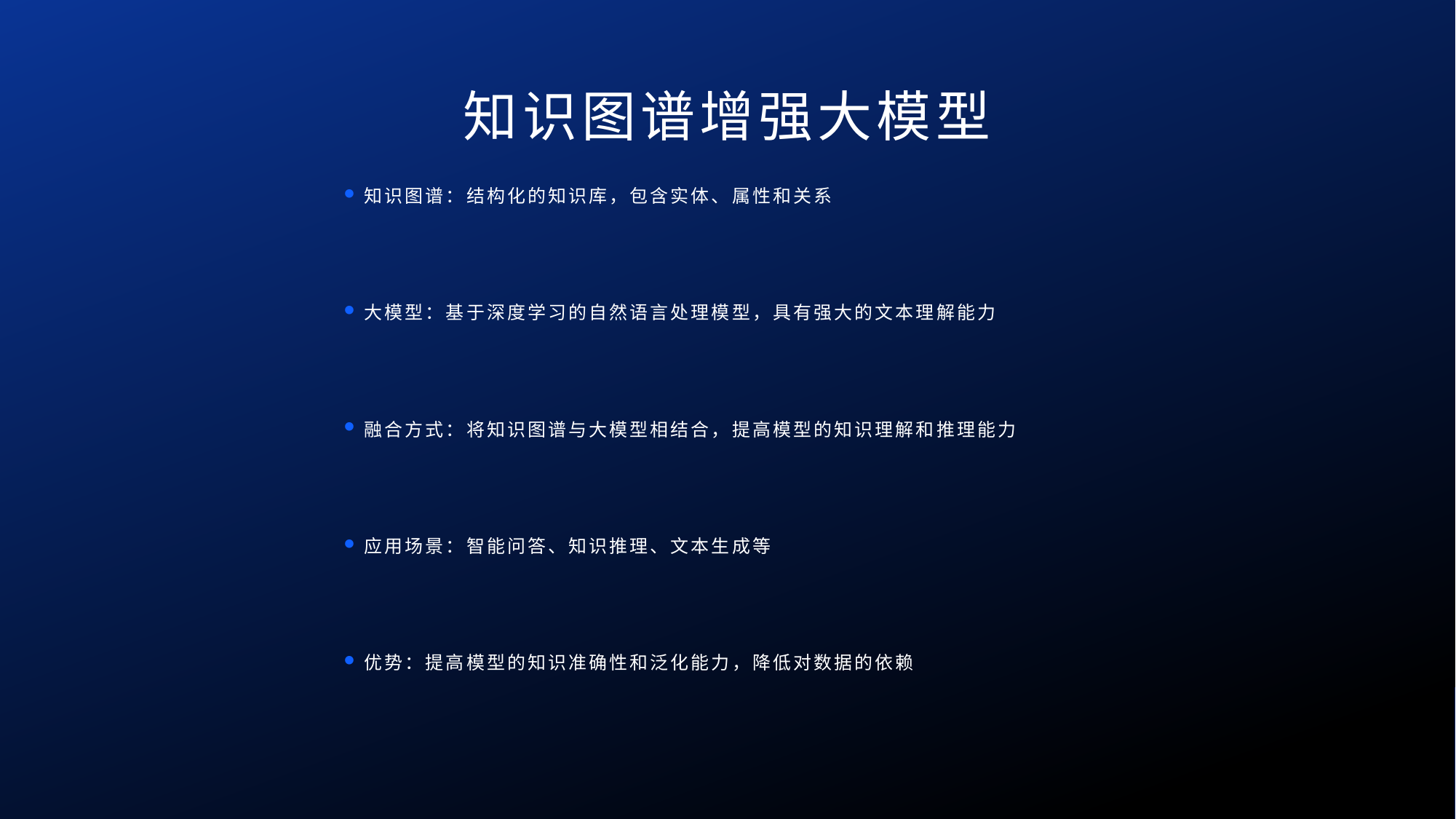

知识图谱增强大模型
知识图谱：结构化的知识库，包含实体、属性和关系
大模型：基于深度学习的自然语言处理模型，具有强大的文本理解能力
融合方式：将知识图谱与大模型相结合，提高模型的知识理解和推理能力
应用场景：智能问答、知识推理、文本生成等
优势：提高模型的知识准确性和泛化能力，降低对数据的依赖